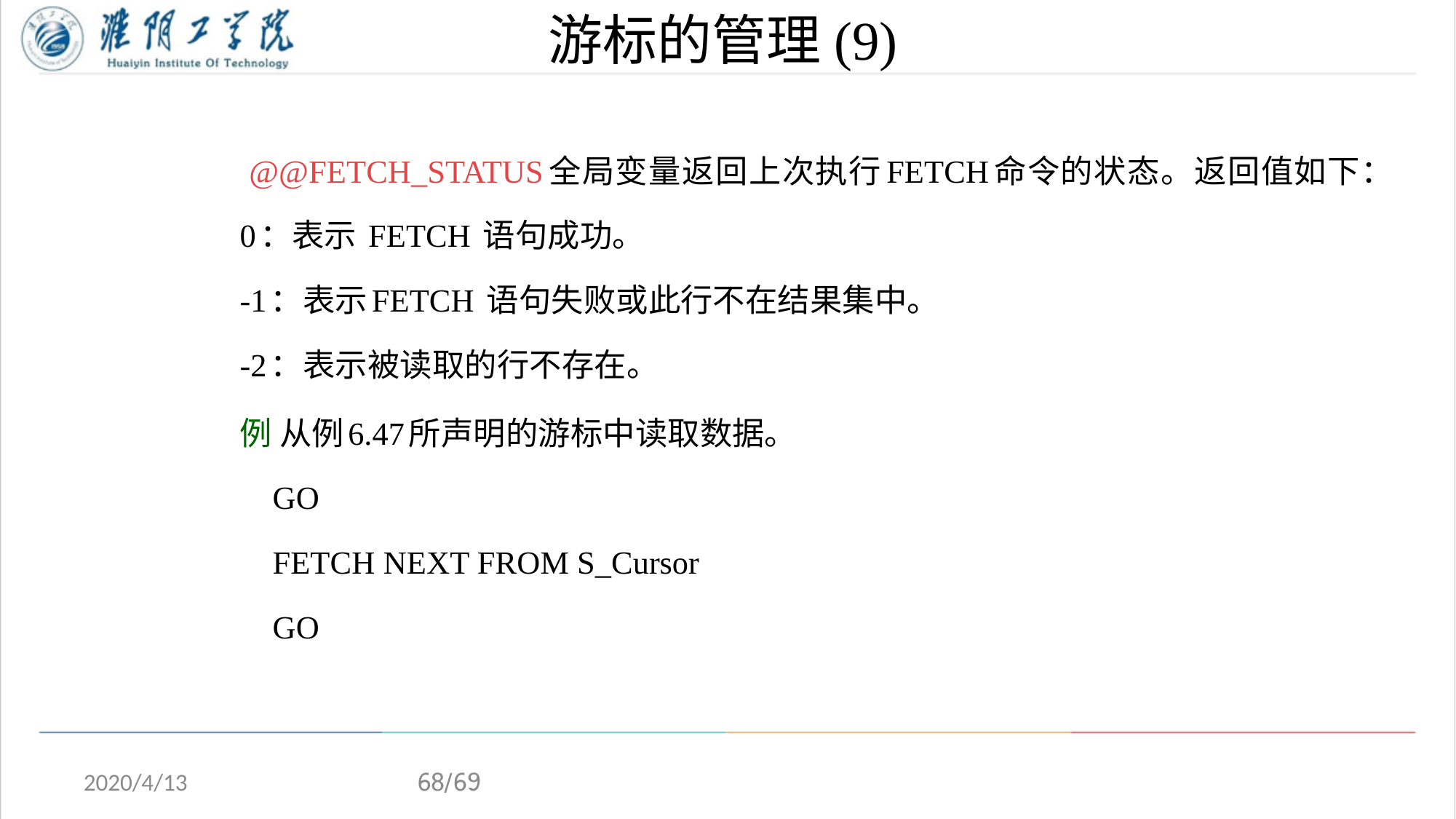

# 游标的管理(9)
 @@FETCH_STATUS全局变量返回上次执行FETCH命令的状态。返回值如下：
0：表示 FETCH 语句成功。
-1：表示FETCH 语句失败或此行不在结果集中。
-2：表示被读取的行不存在。
例 从例6.47所声明的游标中读取数据。
    GO
    FETCH NEXT FROM S_Cursor
    GO
68/69
2020/4/13